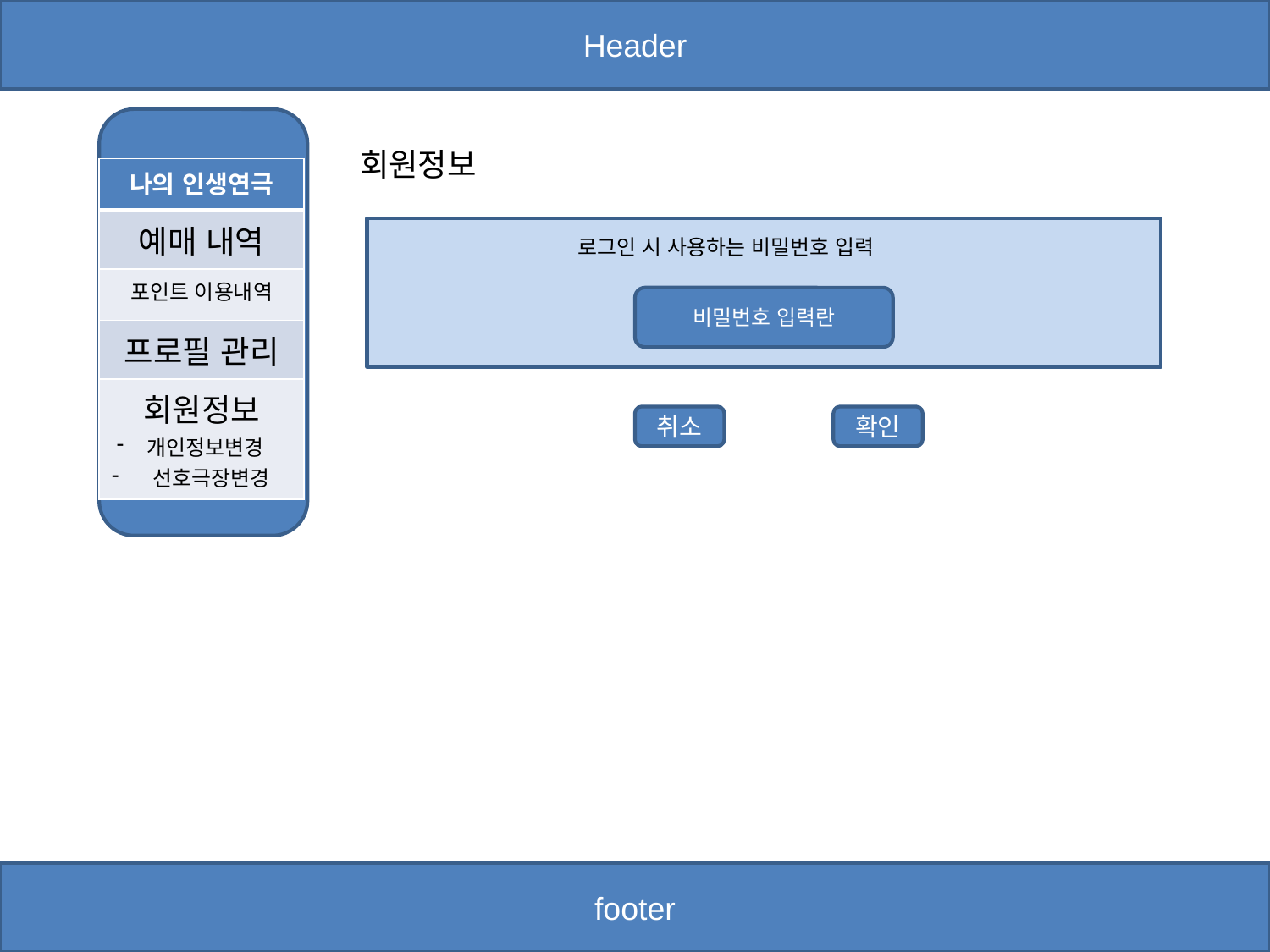

Header

회원정보
| 나의 인생연극 |
| --- |
| 예매 내역 |
| 포인트 이용내역 |
| 프로필 관리 |
| 회원정보 개인정보변경 선호극장변경 |

로그인 시 사용하는 비밀번호 입력
비밀번호 입력란
취소
확인
footer